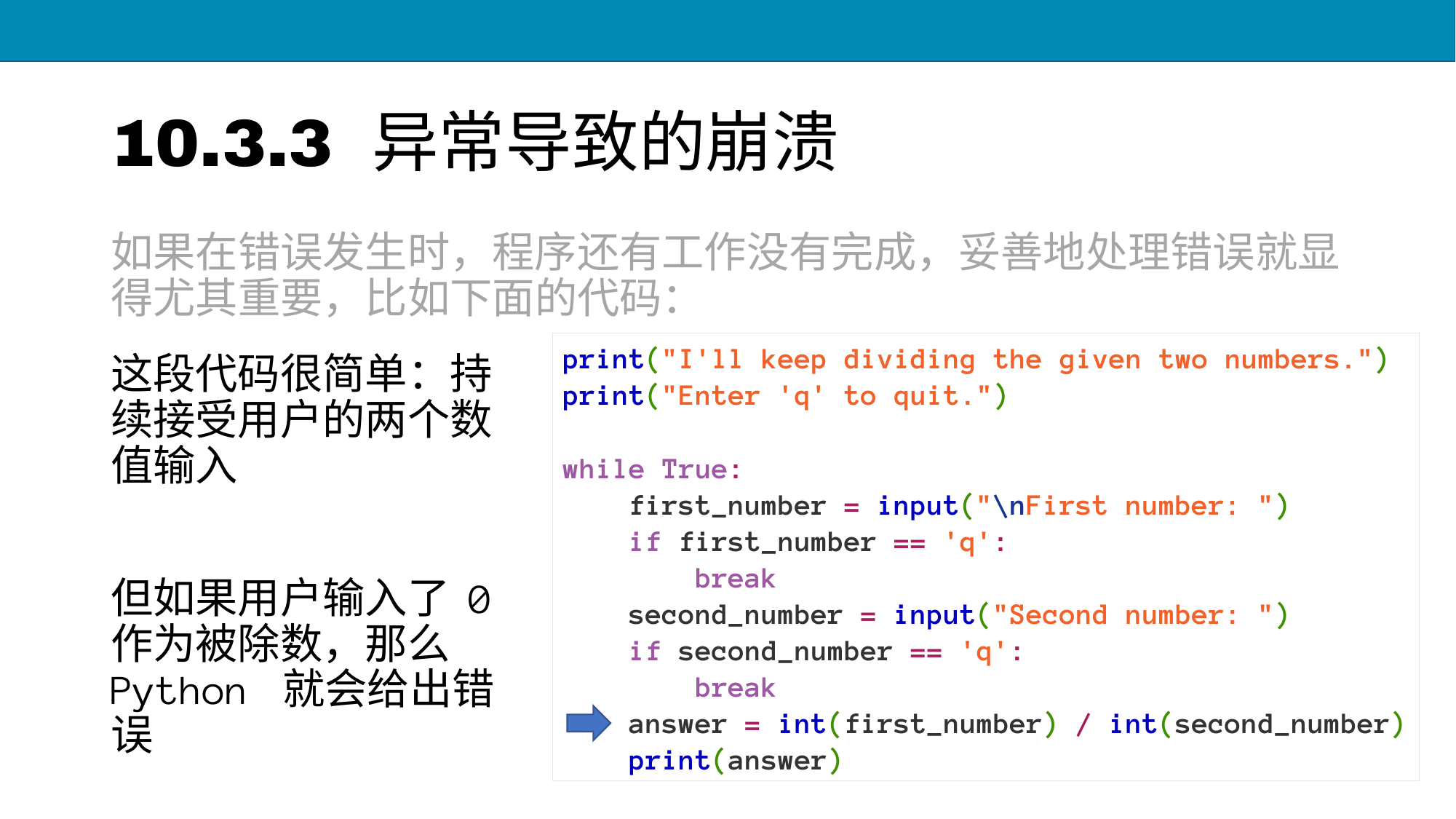

# 10.3.3 异常导致的崩溃
如果在错误发生时，程序还有工作没有完成，妥善地处理错误就显得尤其重要，比如下面的代码：

print("I'll keep dividing the given two numbers.")
print("Enter 'q' to quit.")
while True:
    first_number = input("\nFirst number: ")
    if first_number == 'q':
        break
    second_number = input("Second number: ")
    if second_number == 'q':
        break
    answer = int(first_number) / int(second_number)
    print(answer)
这段代码很简单：持续接受用户的两个数值输入
但如果用户输入了 0 作为被除数，那么 Python 就会给出错误